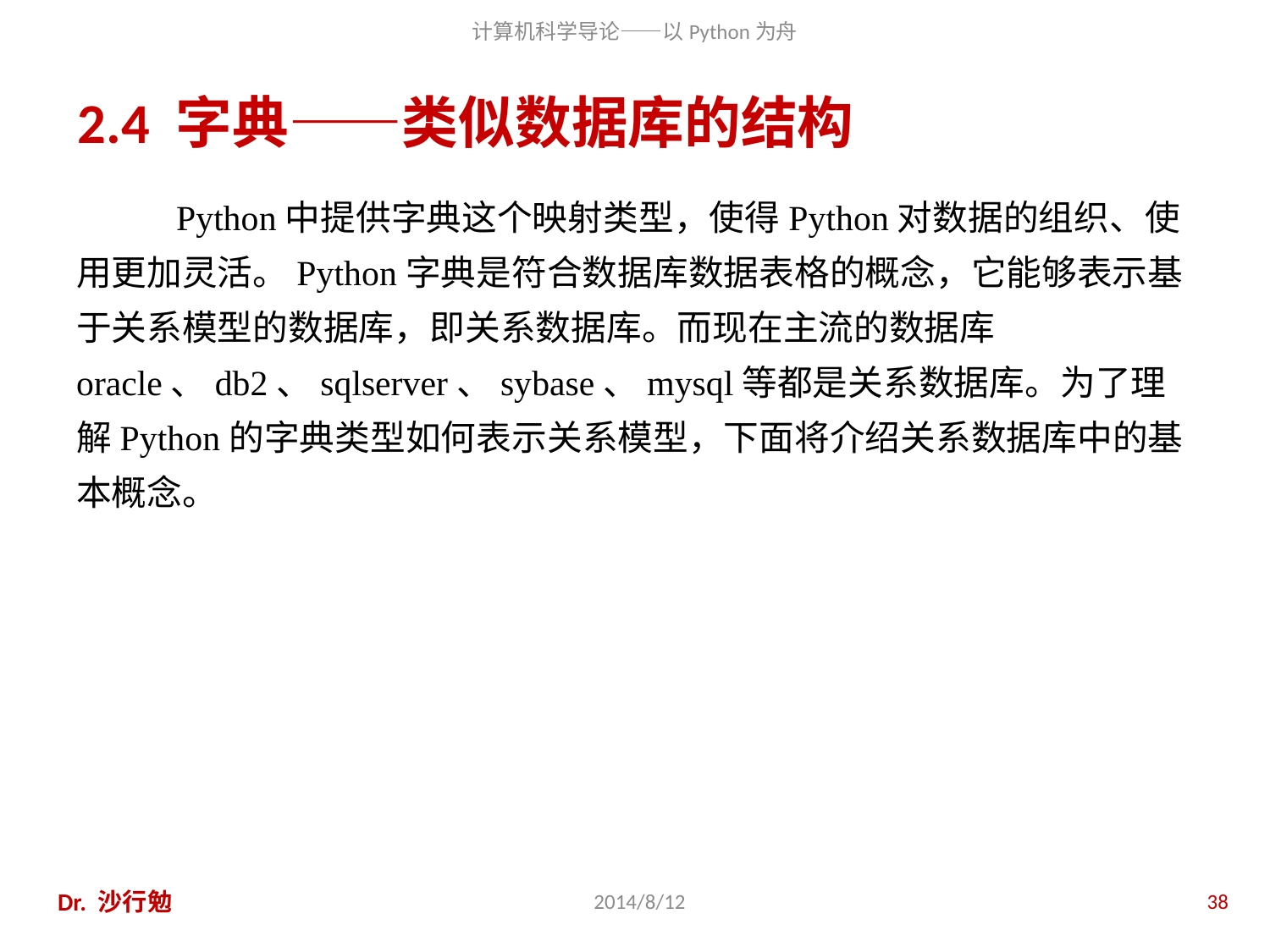

# 2.4 字典——类似数据库的结构
Python中提供字典这个映射类型，使得Python对数据的组织、使用更加灵活。Python字典是符合数据库数据表格的概念，它能够表示基于关系模型的数据库，即关系数据库。而现在主流的数据库oracle、db2、sqlserver、sybase、mysql等都是关系数据库。为了理解Python的字典类型如何表示关系模型，下面将介绍关系数据库中的基本概念。
Dr. 沙行勉
2014/8/12
38